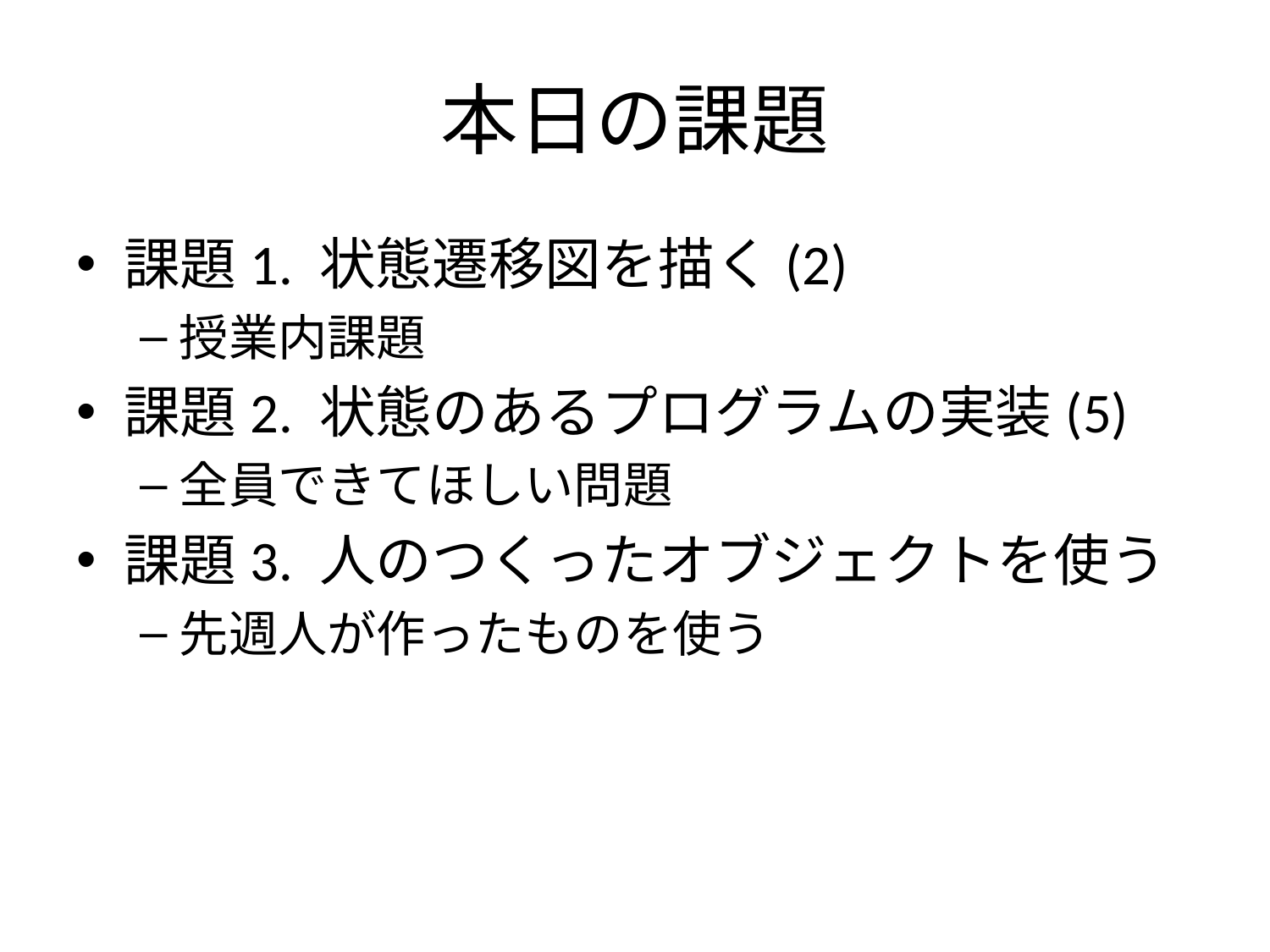

# 本日の課題
課題1. 状態遷移図を描く(2)
授業内課題
課題2. 状態のあるプログラムの実装(5)
全員できてほしい問題
課題3. 人のつくったオブジェクトを使う
先週人が作ったものを使う